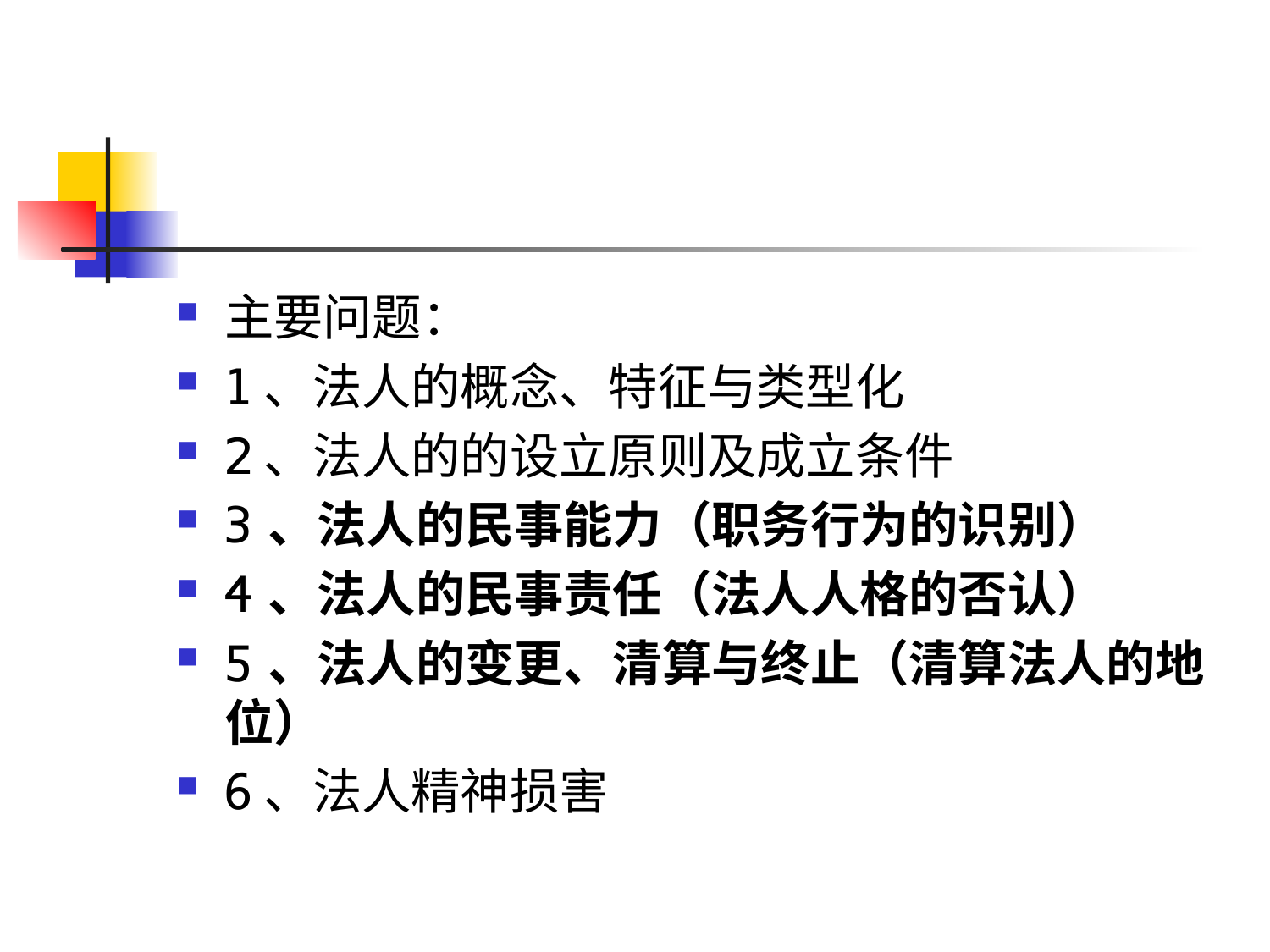

#
主要问题：
1、法人的概念、特征与类型化
2、法人的的设立原则及成立条件
3、法人的民事能力（职务行为的识别）
4、法人的民事责任（法人人格的否认）
5、法人的变更、清算与终止（清算法人的地位）
6、法人精神损害